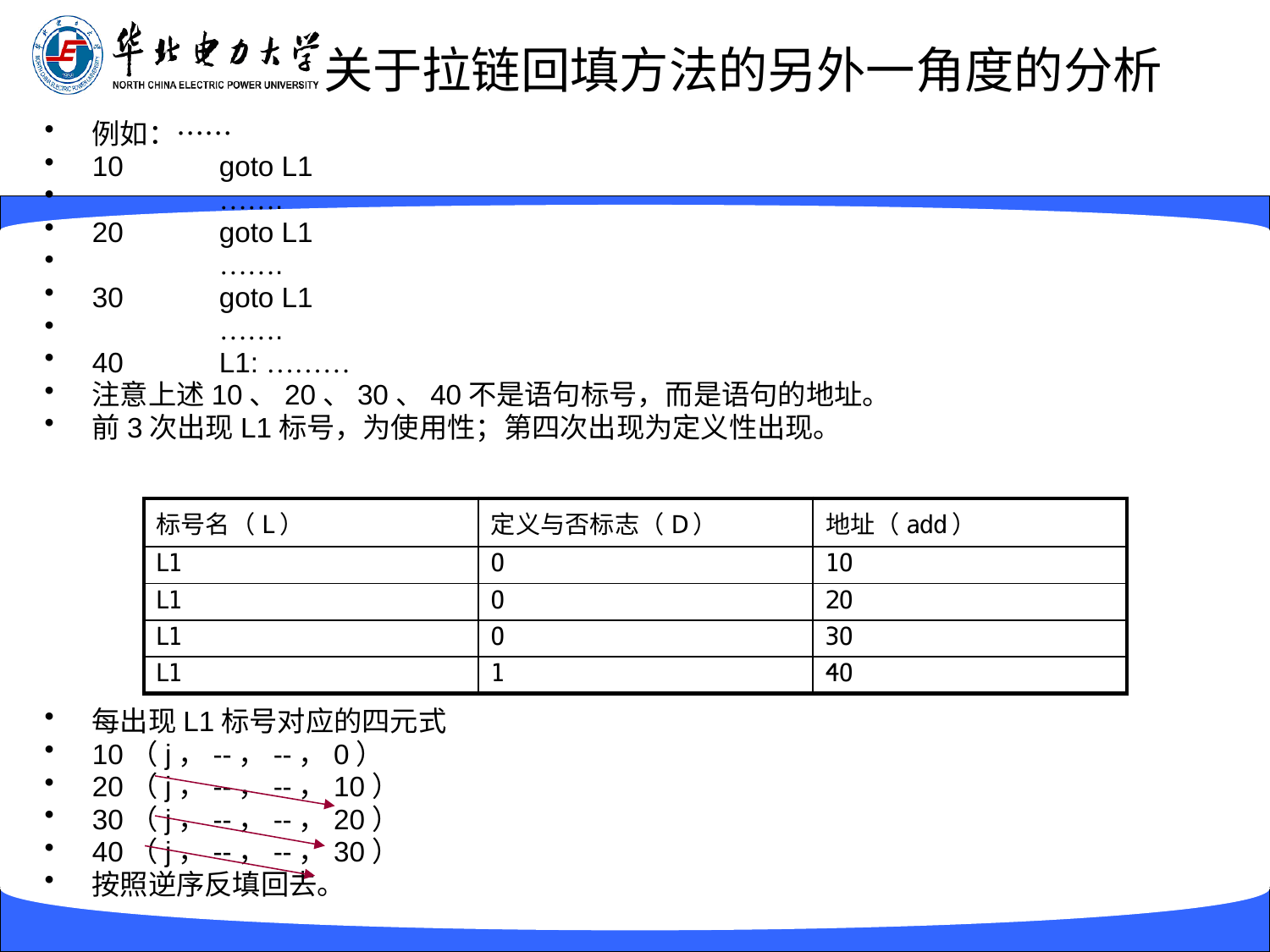

# 关于拉链回填方法的另外一角度的分析
例如：……
10	goto L1
	…….
20	goto L1
	…….
30	goto L1
	…….
40	L1: ………
注意上述10、20、30、40不是语句标号，而是语句的地址。
前3次出现L1标号，为使用性；第四次出现为定义性出现。

每出现L1标号对应的四元式
10（j，--，--，0）
20（j，--，--，10）
30（j，--，--，20）
40（j，--，--，30）
按照逆序反填回去。
| 标号名（L） | 定义与否标志（D） | 地址（add） |
| --- | --- | --- |
| L1 | 0 | 10 |
| L1 | 0 | 20 |
| L1 | 0 | 30 |
| L1 | 1 | 40 |